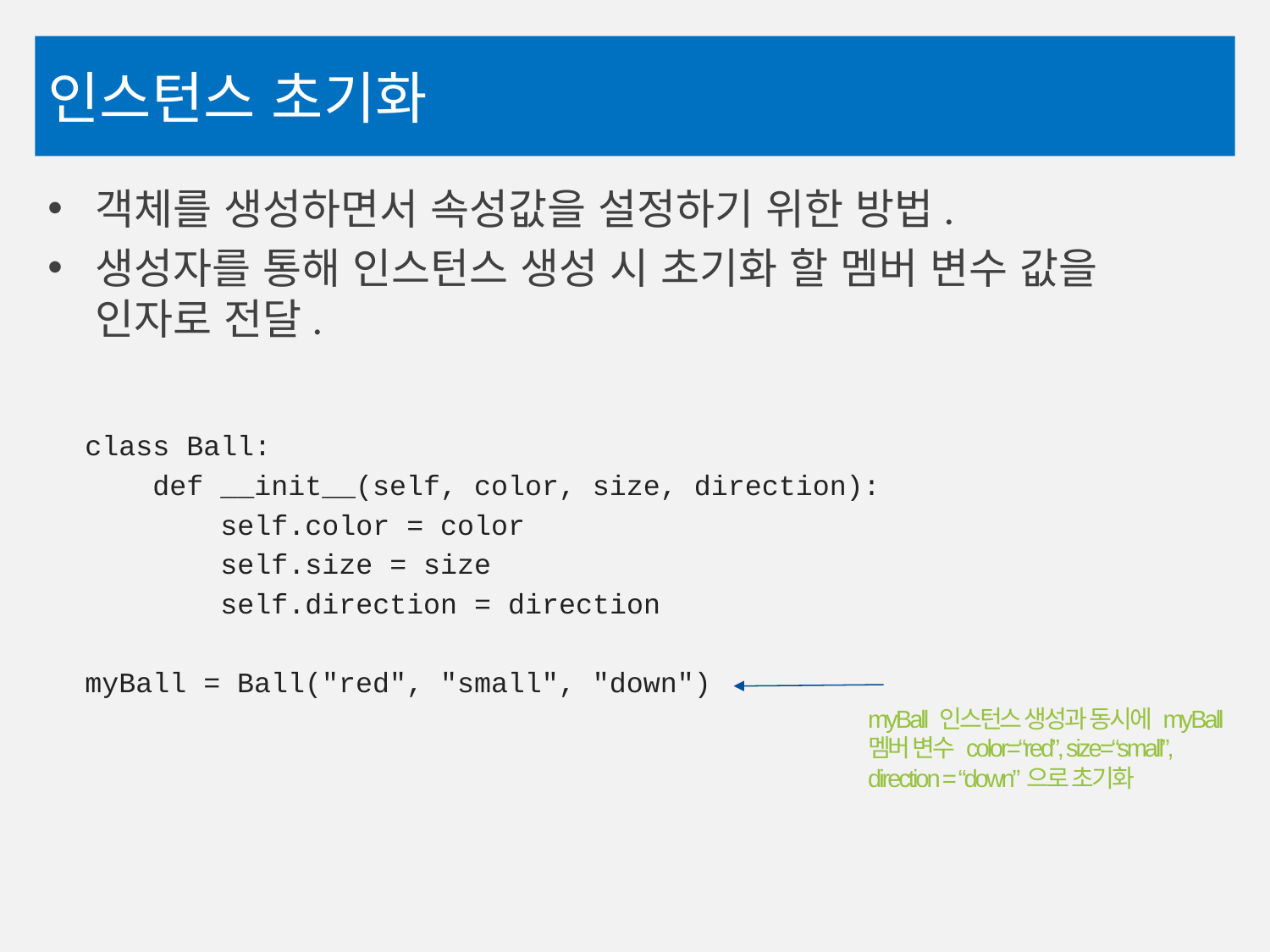

# 인스턴스 초기화
객체를 생성하면서 속성값을 설정하기 위한 방법.
생성자를 통해 인스턴스 생성 시 초기화 할 멤버 변수 값을 인자로 전달.

class Ball:
    def __init__(self, color, size, direction):
        self.color = color
        self.size = size
        self.direction = direction

myBall = Ball("red", "small", "down")
myBall 인스턴스 생성과 동시에 myBall 멤버 변수 color=“red”, size=“small”, direction = “down”으로 초기화